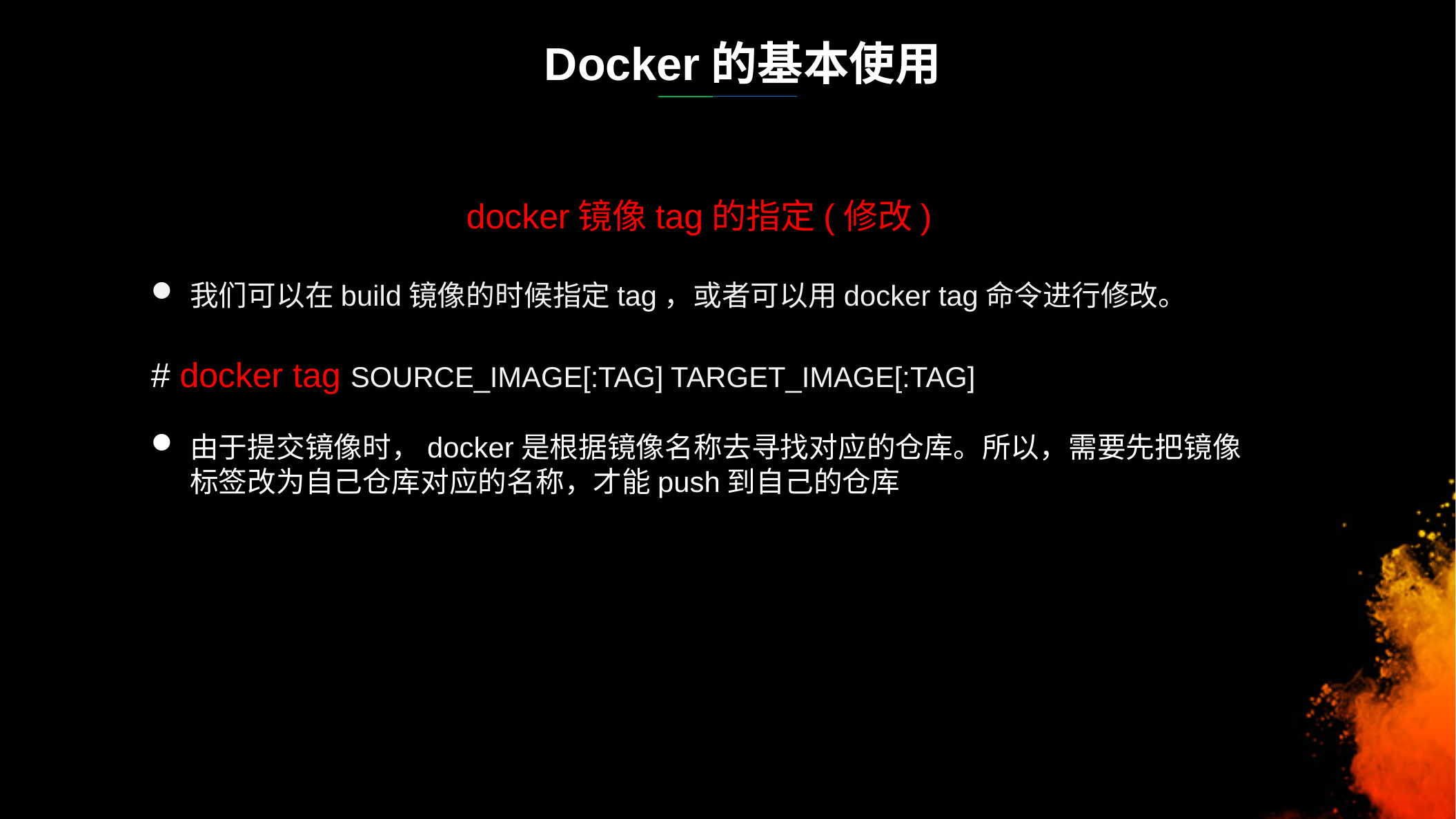

Docker的基本使用
docker镜像tag的指定(修改)

我们可以在build镜像的时候指定tag，或者可以用docker tag命令进行修改。

# docker tag SOURCE_IMAGE[:TAG] TARGET_IMAGE[:TAG]

由于提交镜像时，docker是根据镜像名称去寻找对应的仓库。所以，需要先把镜像标签改为自己仓库对应的名称，才能push到自己的仓库